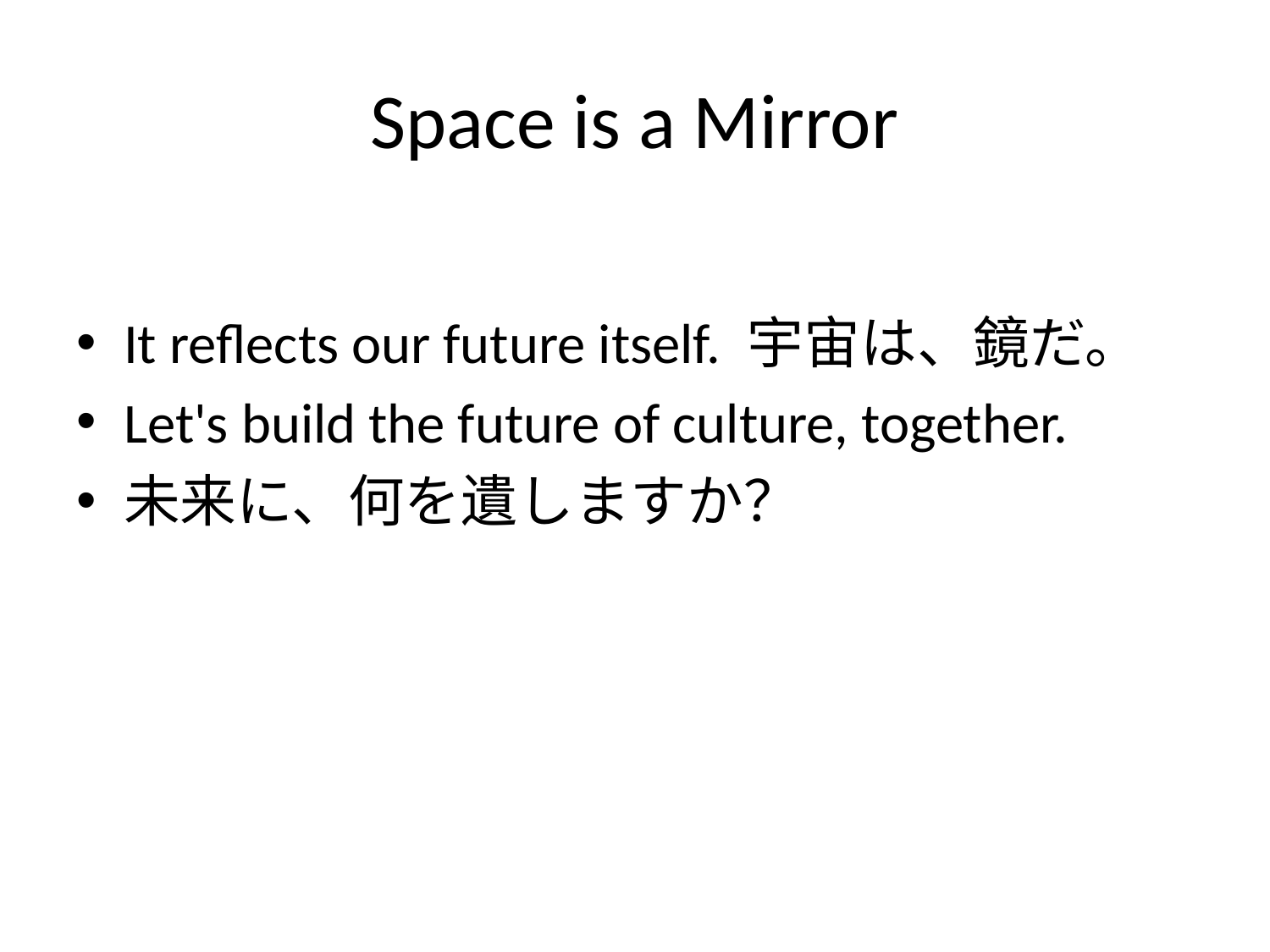

# Space is a Mirror

It reflects our future itself. 宇宙は、鏡だ。
Let's build the future of culture, together.
未来に、何を遺しますか？